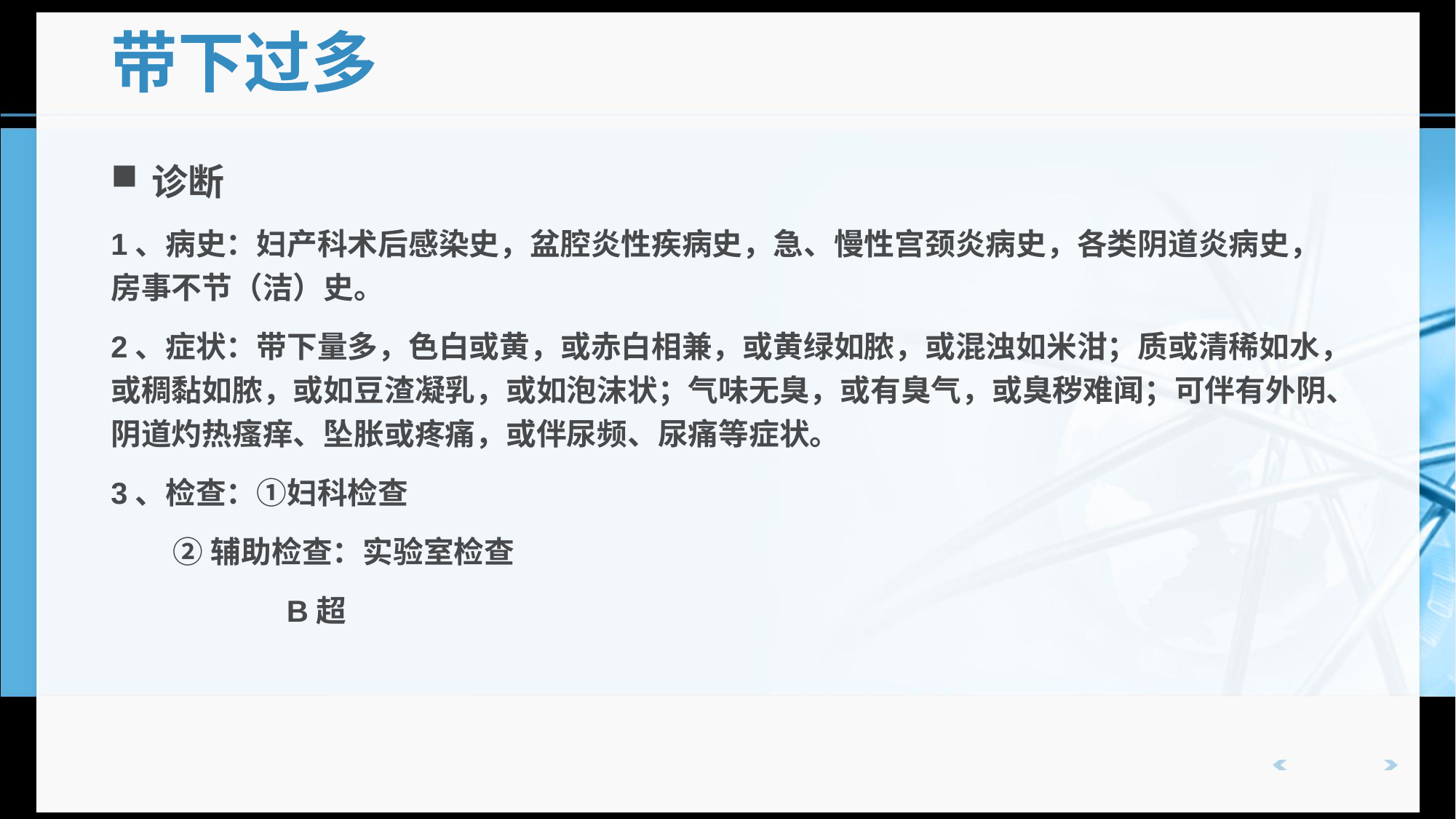

# 带下过多
诊断
1、病史：妇产科术后感染史，盆腔炎性疾病史，急、慢性宫颈炎病史，各类阴道炎病史，房事不节（洁）史。
2、症状：带下量多，色白或黄，或赤白相兼，或黄绿如脓，或混浊如米泔；质或清稀如水，或稠黏如脓，或如豆渣凝乳，或如泡沫状；气味无臭，或有臭气，或臭秽难闻；可伴有外阴、阴道灼热瘙痒、坠胀或疼痛，或伴尿频、尿痛等症状。
3、检查：①妇科检查
         ②辅助检查：实验室检查
                     B超